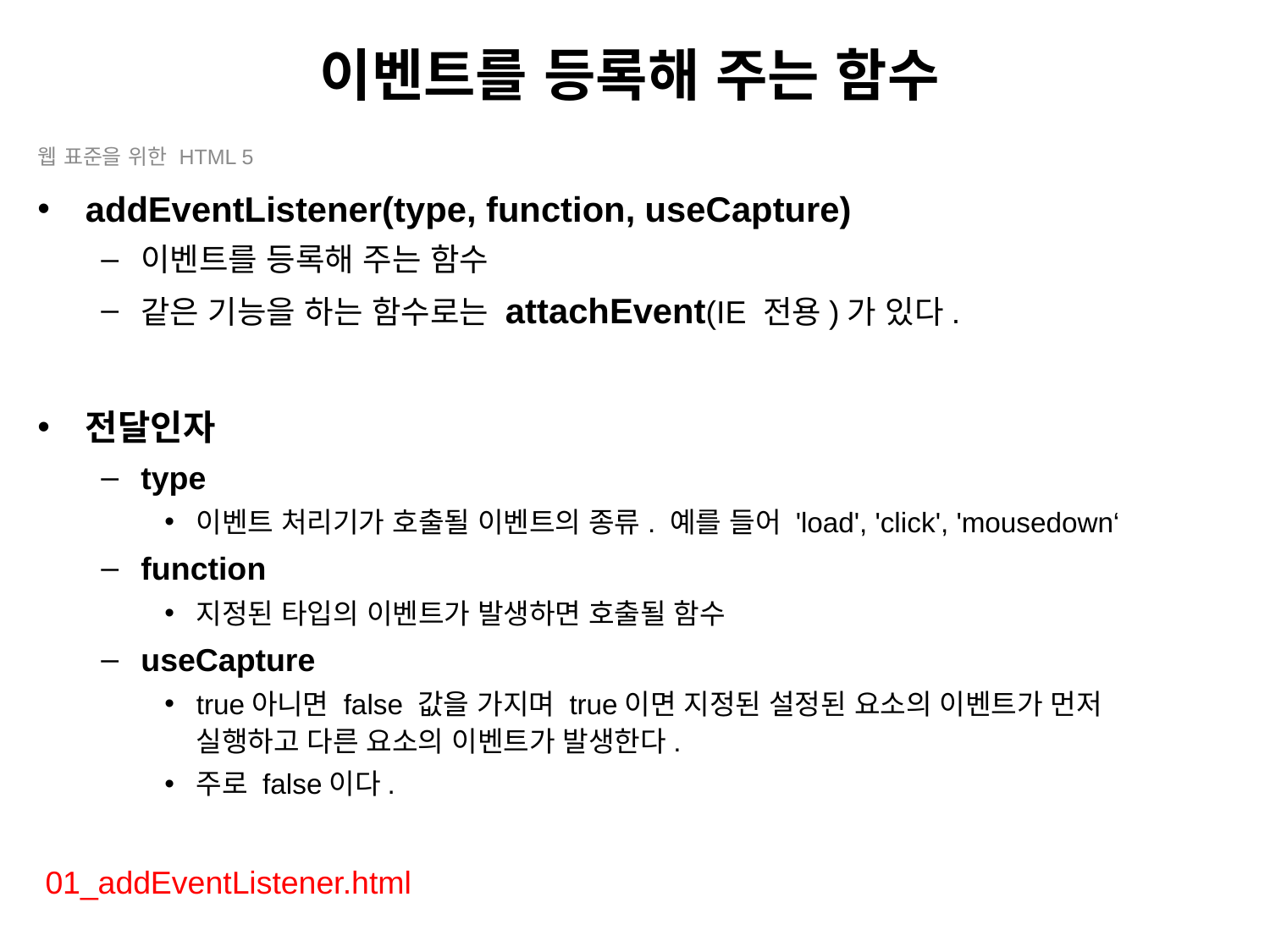

# 이벤트를 등록해 주는 함수
웹 표준을 위한 HTML 5
addEventListener(type, function, useCapture)
이벤트를 등록해 주는 함수
같은 기능을 하는 함수로는 attachEvent(IE 전용)가 있다.

전달인자
type
이벤트 처리기가 호출될 이벤트의 종류. 예를 들어 'load', 'click', 'mousedown‘
function
지정된 타입의 이벤트가 발생하면 호출될 함수
useCapture
true아니면 false 값을 가지며 true이면 지정된 설정된 요소의 이벤트가 먼저 실행하고 다른 요소의 이벤트가 발생한다.
주로 false이다.
01_addEventListener.html